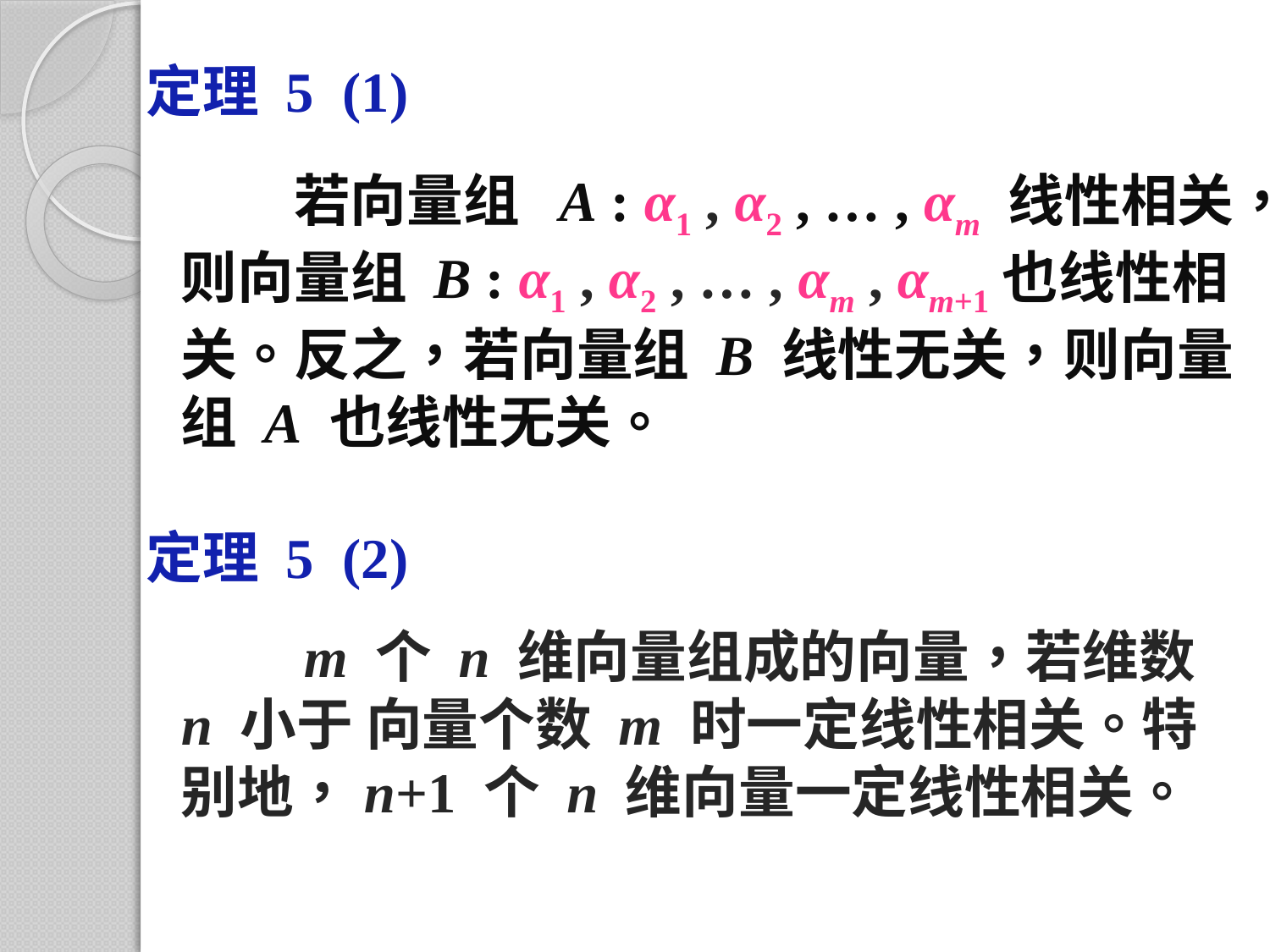

定理 5  (1)
         若向量组  A : α1 , α2 , … , αm 线性相关，则向量组 B : α1 , α2 , … , αm , αm+1也线性相关。反之，若向量组 B 线性无关，则向量组 A 也线性无关。
定理 5  (2)
          m 个 n 维向量组成的向量，若维数 n 小于 向量个数 m 时一定线性相关。特别地，n+1 个 n 维向量一定线性相关。